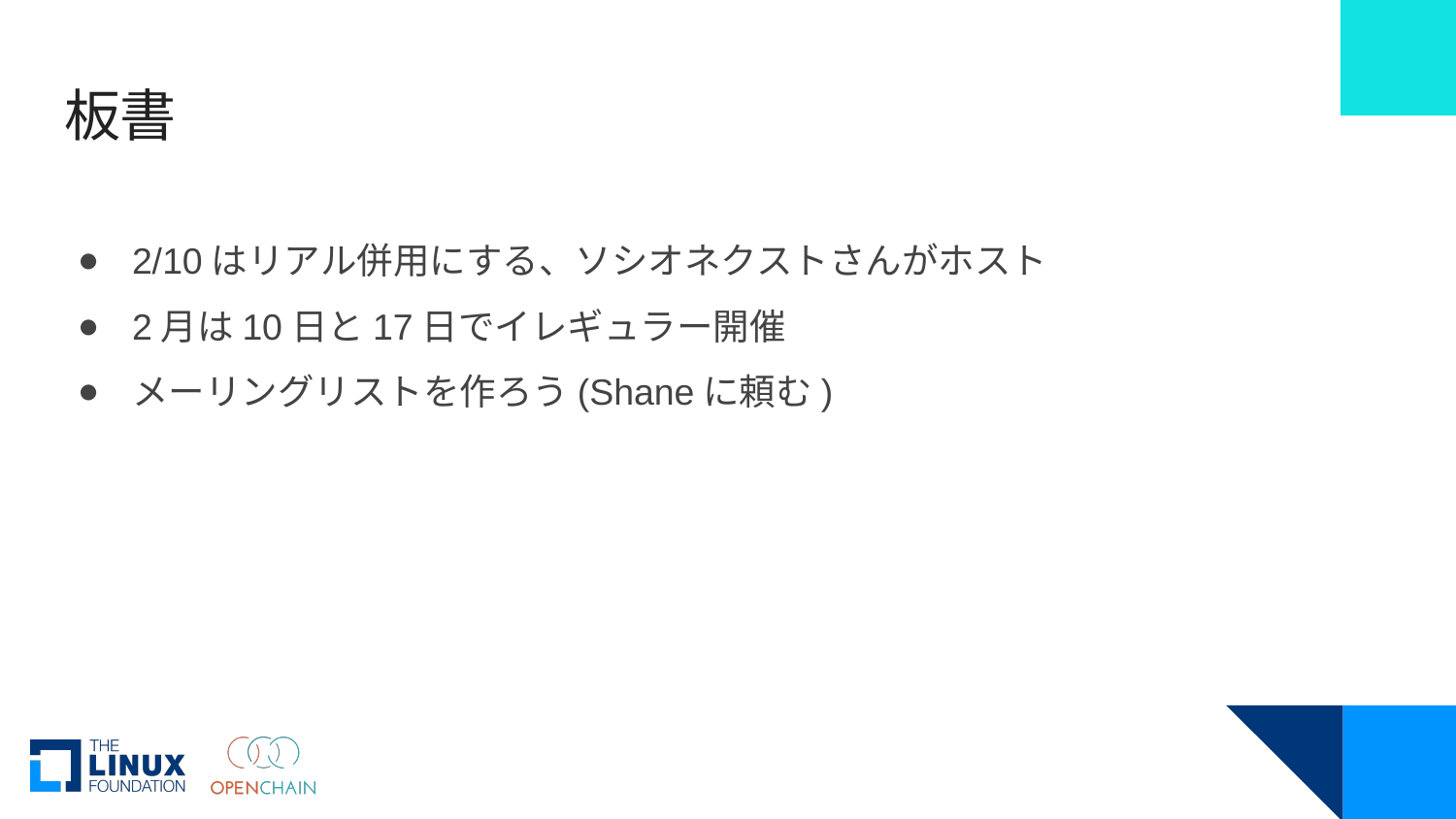

# 板書
2/10はリアル併用にする、ソシオネクストさんがホスト
2月は10日と17日でイレギュラー開催
メーリングリストを作ろう(Shaneに頼む)